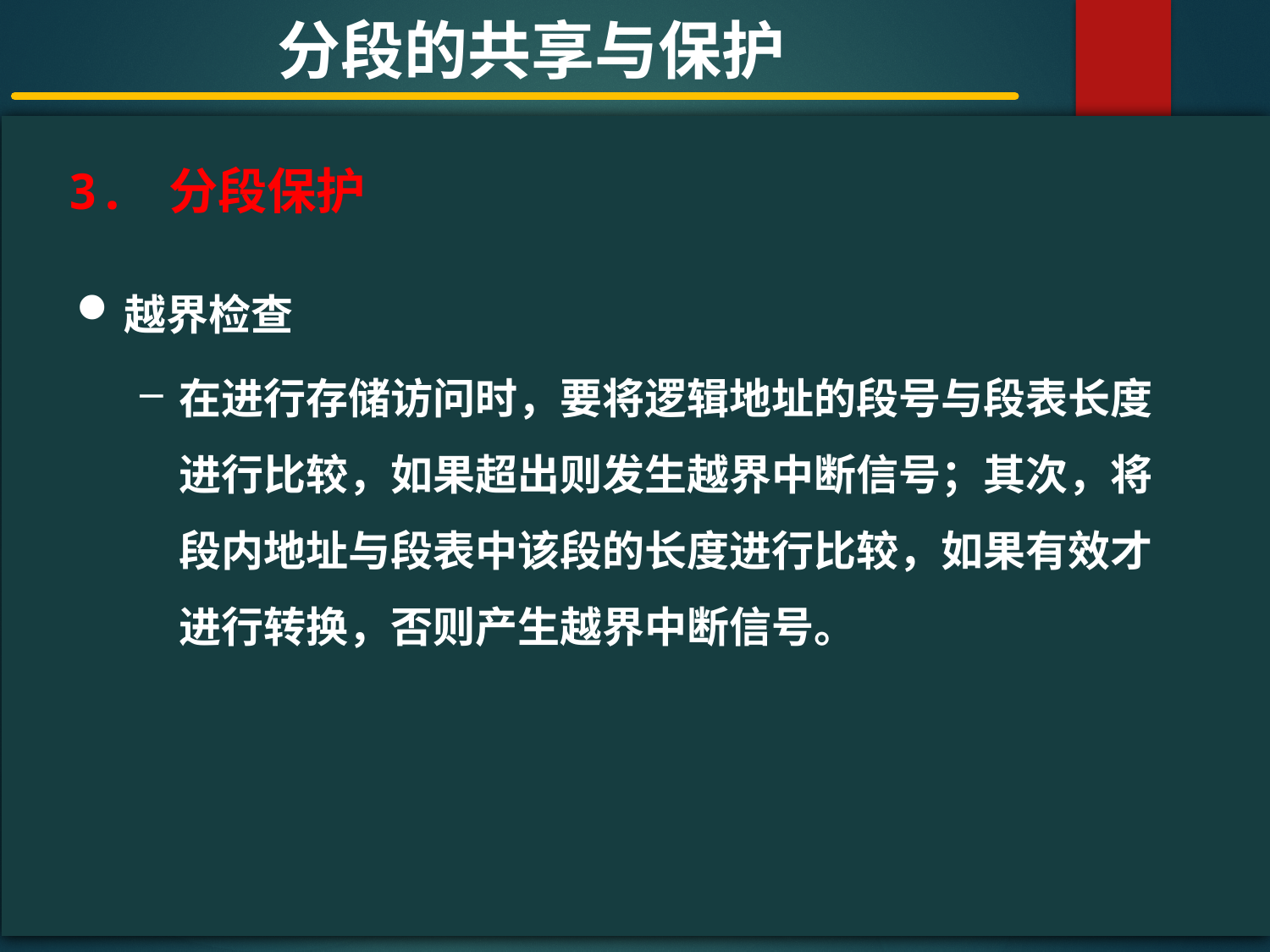

分段的共享与保护
#
3. 分段保护
越界检查
在进行存储访问时，要将逻辑地址的段号与段表长度进行比较，如果超出则发生越界中断信号；其次，将段内地址与段表中该段的长度进行比较，如果有效才进行转换，否则产生越界中断信号。